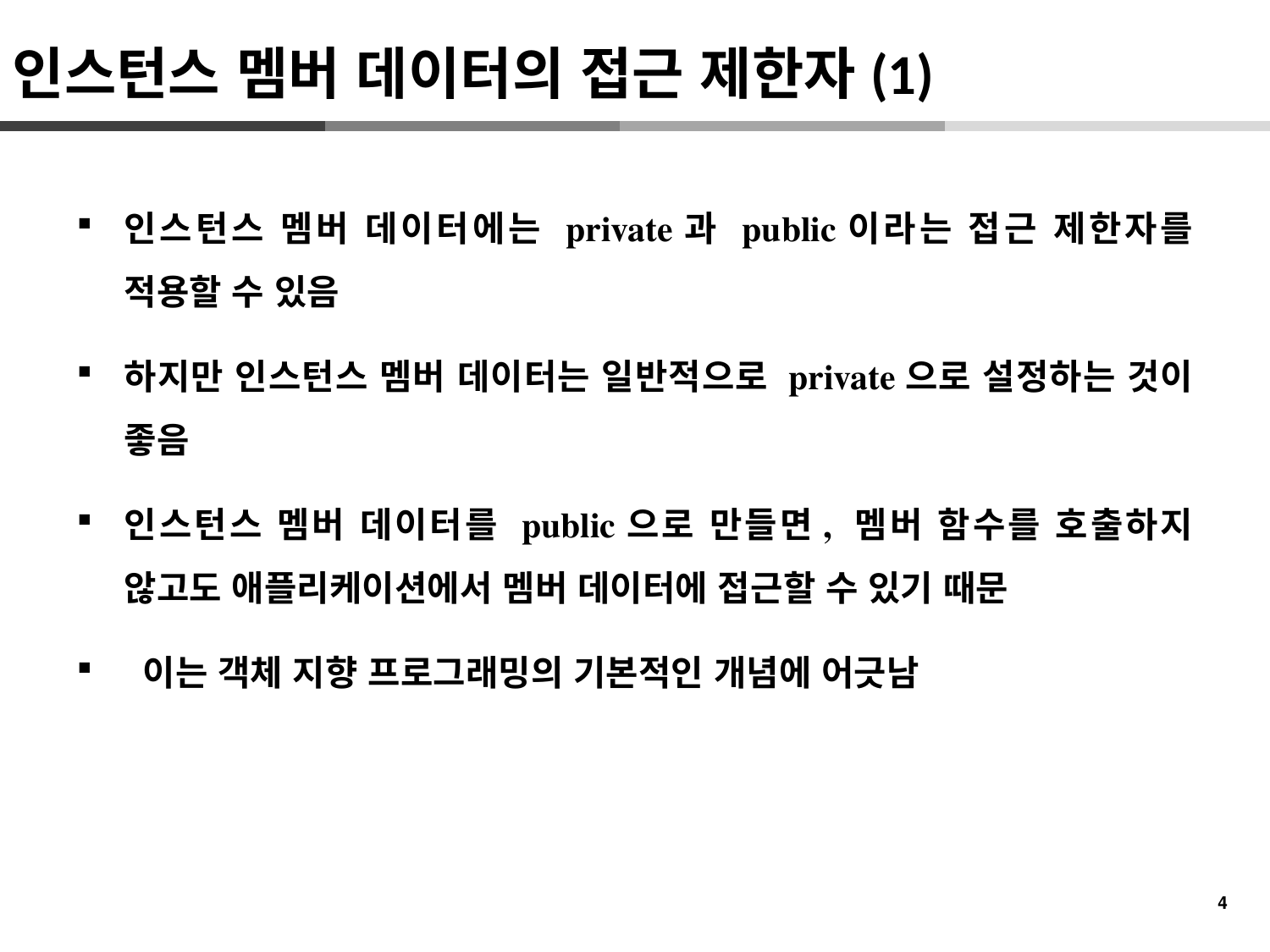

인스턴스 멤버 데이터의 접근 제한자(1)
인스턴스 멤버 데이터에는 private과 public이라는 접근 제한자를 적용할 수 있음
하지만 인스턴스 멤버 데이터는 일반적으로 private으로 설정하는 것이 좋음
인스턴스 멤버 데이터를 public으로 만들면, 멤버 함수를 호출하지 않고도 애플리케이션에서 멤버 데이터에 접근할 수 있기 때문
 이는 객체 지향 프로그래밍의 기본적인 개념에 어긋남